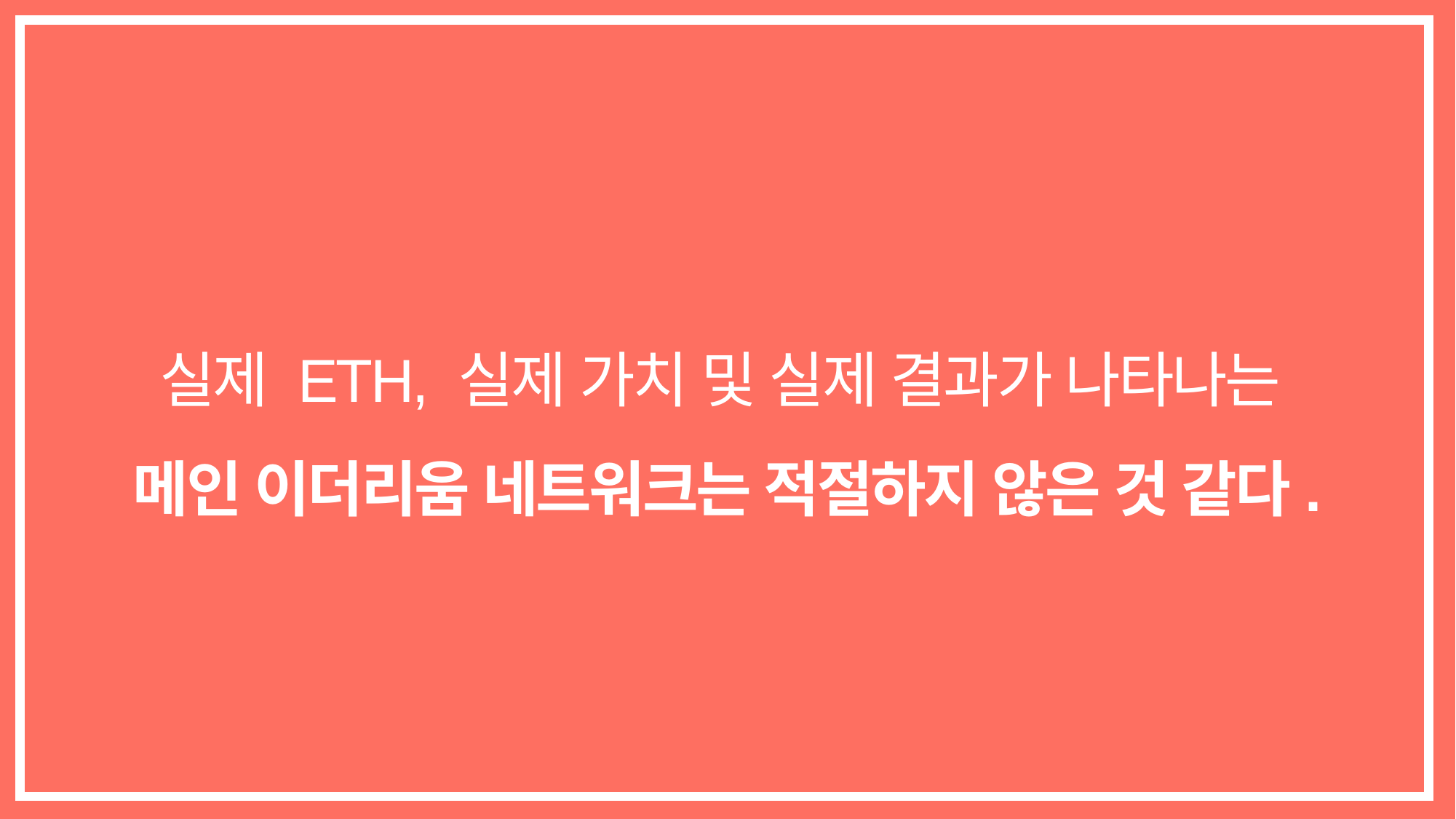

실제 ETH, 실제 가치 및 실제 결과가 나타나는
메인 이더리움 네트워크는 적절하지 않은 것 같다.